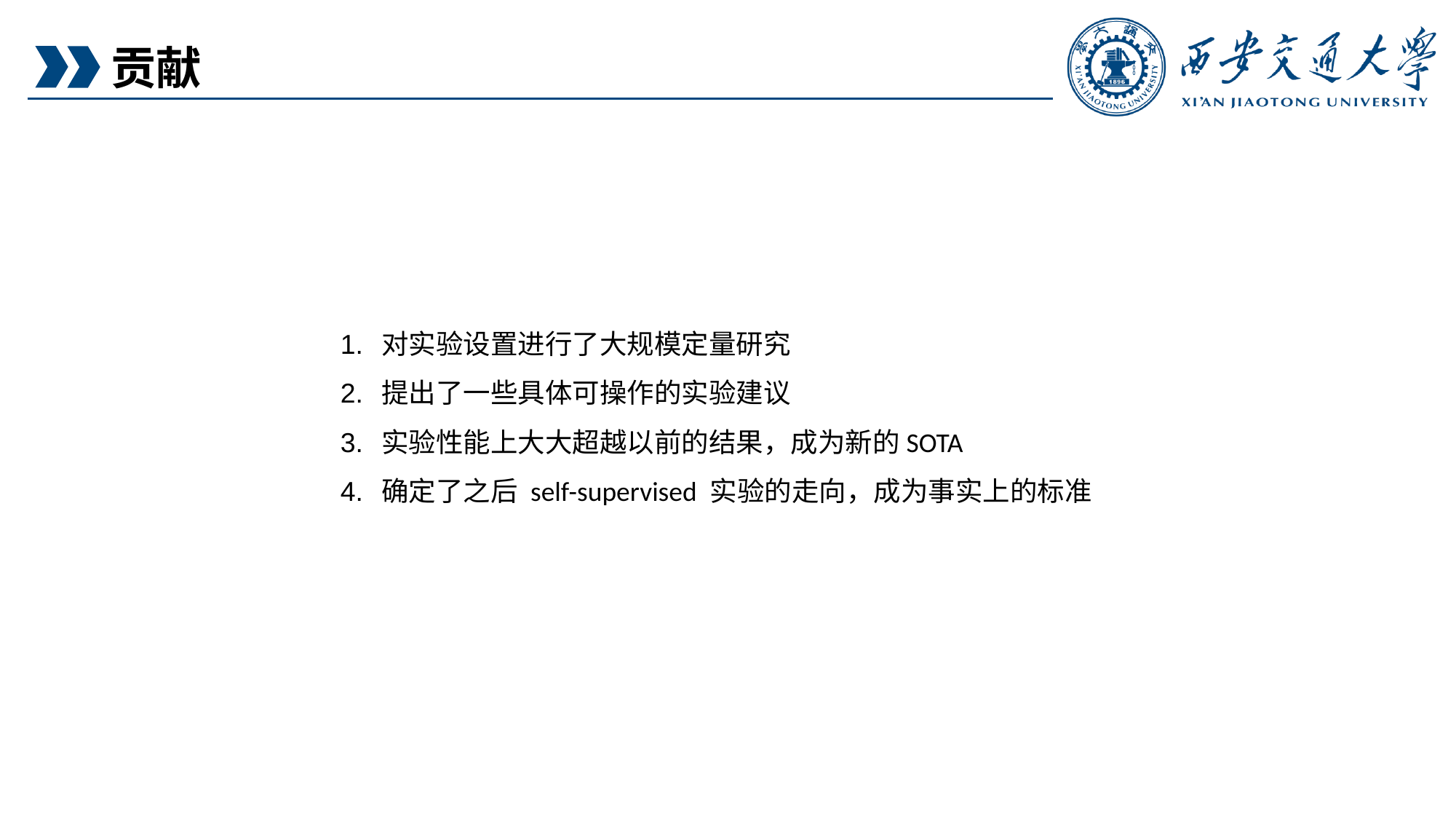

贡献

对实验设置进行了大规模定量研究
提出了一些具体可操作的实验建议
实验性能上大大超越以前的结果，成为新的SOTA
确定了之后 self-supervised 实验的走向，成为事实上的标准